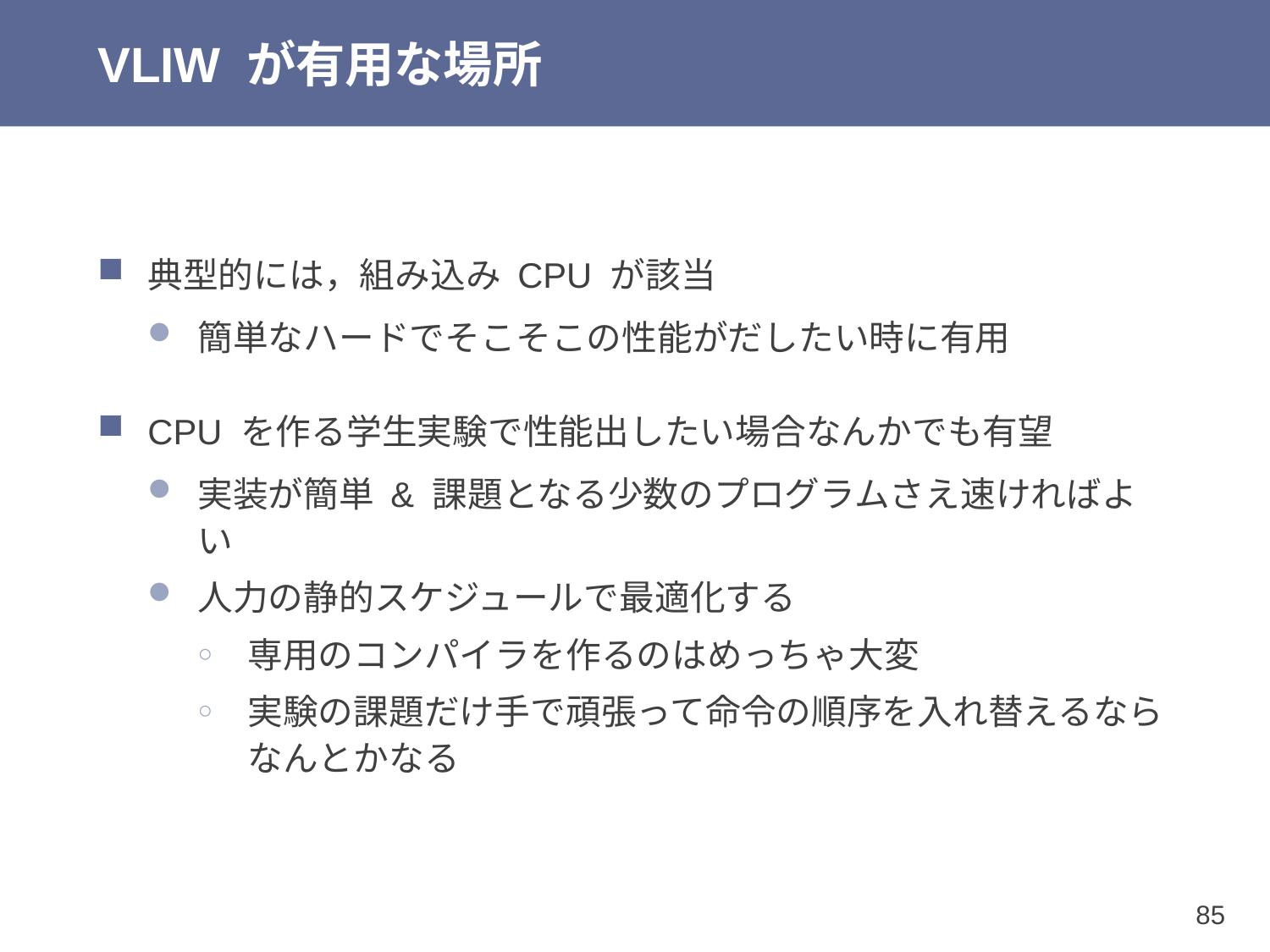

# VLIW が有用な場所
典型的には，組み込み CPU が該当
簡単なハードでそこそこの性能がだしたい時に有用
CPU を作る学生実験で性能出したい場合なんかでも有望
実装が簡単 & 課題となる少数のプログラムさえ速ければよい
人力の静的スケジュールで最適化する
専用のコンパイラを作るのはめっちゃ大変
実験の課題だけ手で頑張って命令の順序を入れ替えるならなんとかなる